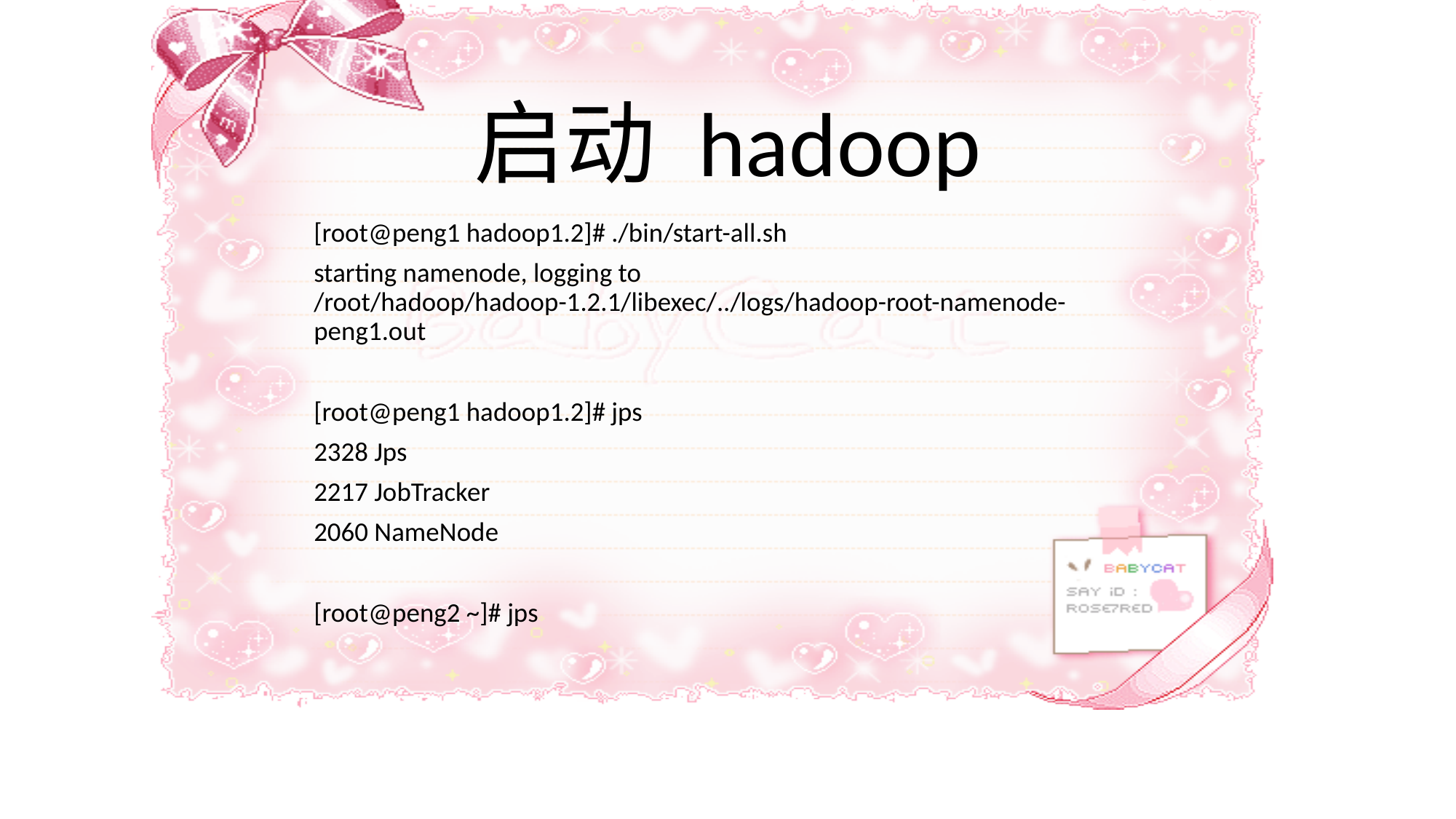

# 启动 hadoop
[root@peng1 hadoop1.2]# ./bin/start-all.sh
starting namenode, logging to /root/hadoop/hadoop-1.2.1/libexec/../logs/hadoop-root-namenode-peng1.out

[root@peng1 hadoop1.2]# jps
2328 Jps
2217 JobTracker
2060 NameNode

[root@peng2 ~]# jps